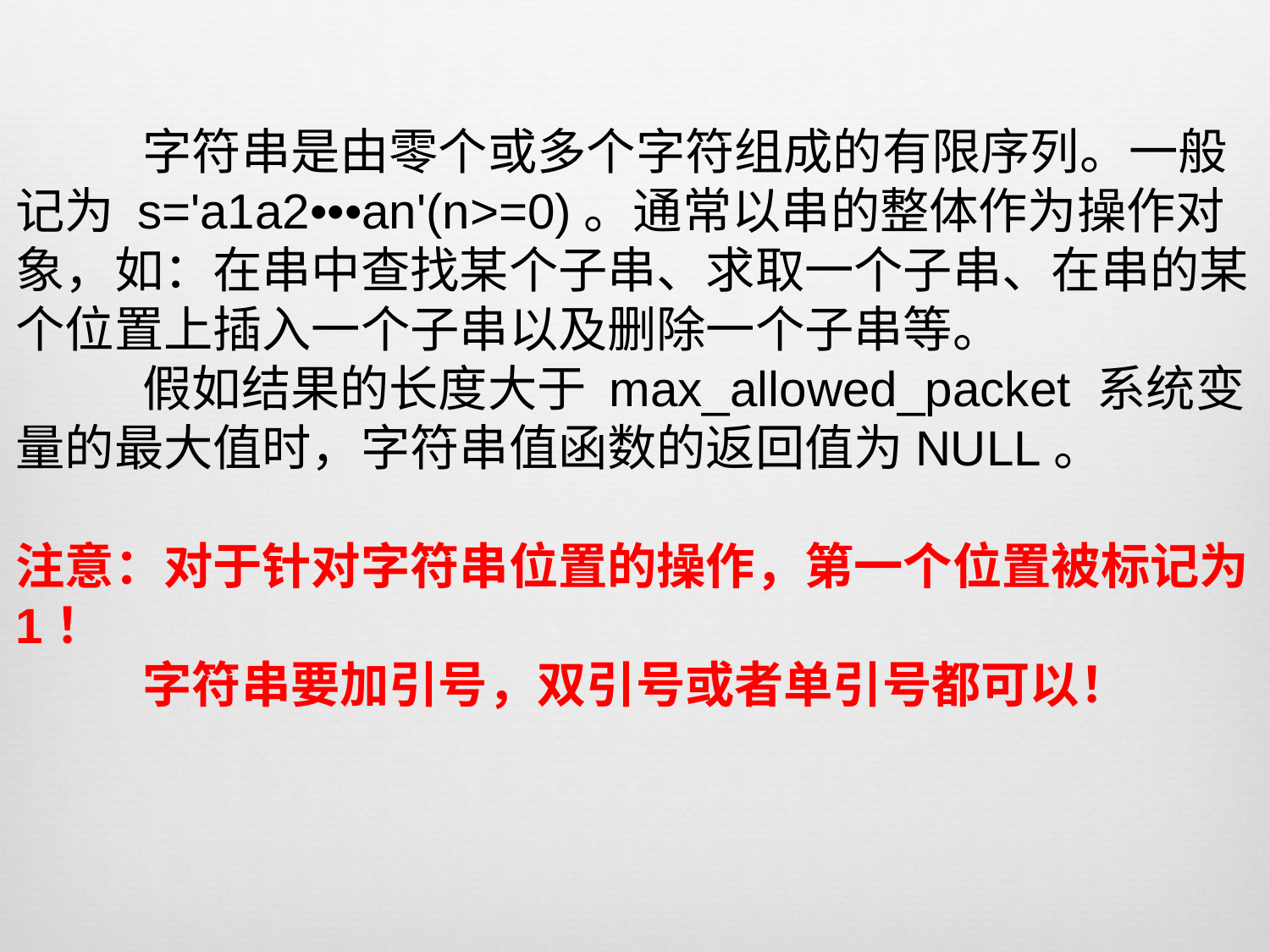

字符串是由零个或多个字符组成的有限序列。一般记为 s='a1a2•••an'(n>=0)。通常以串的整体作为操作对象，如：在串中查找某个子串、求取一个子串、在串的某个位置上插入一个子串以及删除一个子串等。
	假如结果的长度大于 max_allowed_packet 系统变量的最大值时，字符串值函数的返回值为NULL。

注意：对于针对字符串位置的操作，第一个位置被标记为1！
	字符串要加引号，双引号或者单引号都可以！